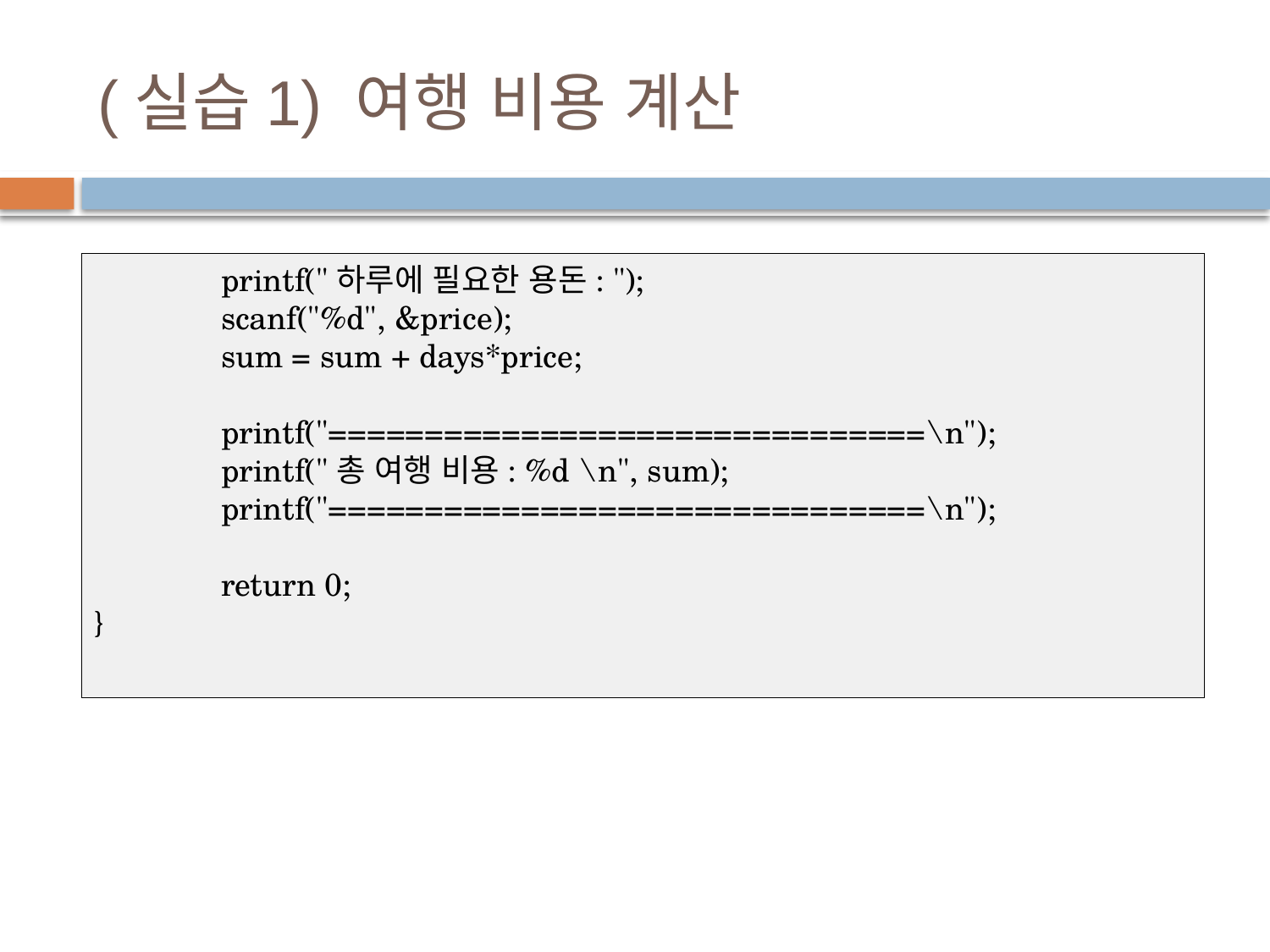

# (실습1) 여행 비용 계산
	printf("하루에 필요한 용돈: ");
	scanf("%d", &price);
	sum = sum + days*price;

	printf("===============================\n");
	printf("총 여행 비용: %d \n", sum);
	printf("===============================\n");

	return 0;
}